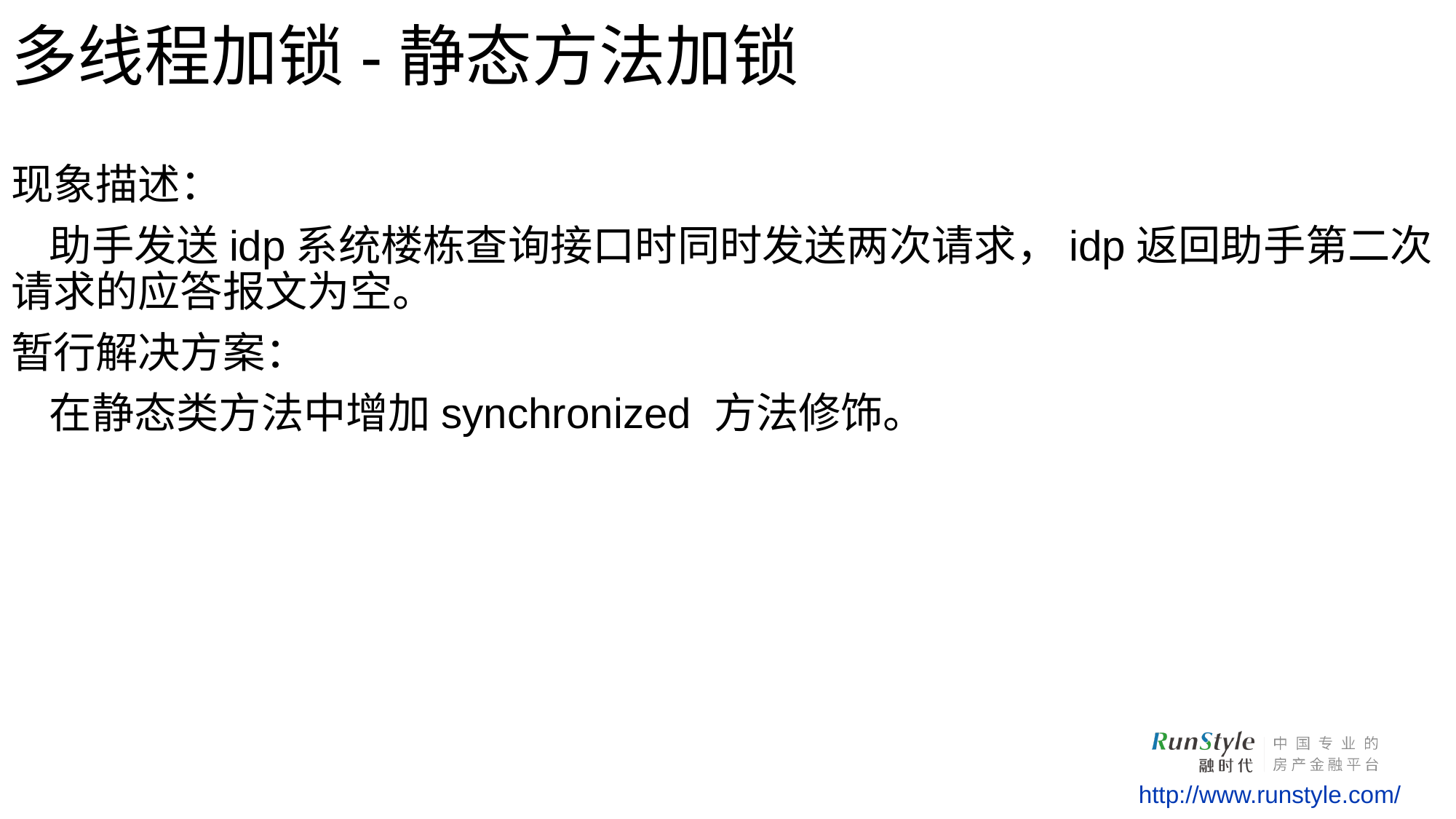

多线程加锁-静态方法加锁
现象描述：
   助手发送idp系统楼栋查询接口时同时发送两次请求，idp返回助手第二次请求的应答报文为空。
暂行解决方案：
   在静态类方法中增加synchronized 方法修饰。